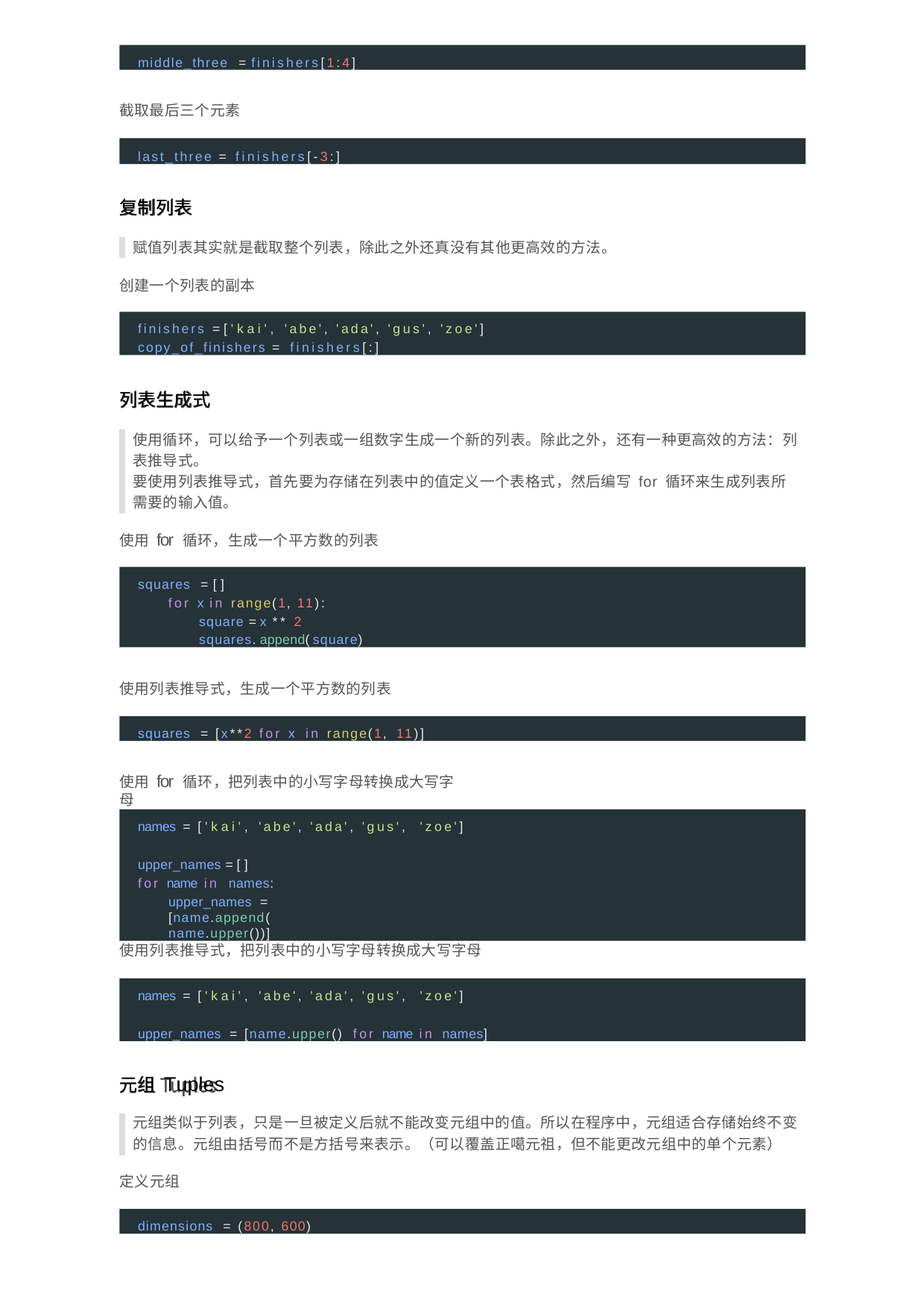

middle_three  = finishers[1:4]
截取最后三个元素
last_three =  finishers[-3:]
复制列表

赋值列表其实就是截取整个列表，除此之外还真没有其他更高效的方法。

创建⼀个列表的副本

finishers = ['kai', 'abe', 'ada', 'gus', 'zoe']  copy_of_finishers =  finishers[:]
列表⽣成式

使用循环，可以给予一个列表或一组数字生成一个新的列表。除此之外，还有一种更高效的方法：列 表推导式。
要使用列表推导式，首先要为存储在列表中的值定义一个表格式，然后编写 for 循环来生成列表所 需要的输入值。

使⽤for 循环，⽣成⼀个平⽅数的列表

squares  = []
for x in range(1, 11):  square = x ** 2  squares.append(square)
使⽤列表推导式，⽣成⼀个平⽅数的列表
squares  =  [x**2 for x  in range(1, 11)]
使⽤for 循环，把列表中的⼩写字⺟转换成⼤写字⺟
names  =  ['kai', 'abe', 'ada', 'gus', 'zoe']

upper_names = []  for name  in names:
upper_names  = [name.append(name.upper())]
使⽤列表推导式，把列表中的⼩写字⺟转换成⼤写字⺟
names  =  ['kai', 'abe', 'ada', 'gus', 'zoe']

upper_names  =  [name.upper()  for name  in names]
元组Tuples
元组类似于列表，只是一旦被定义后就不能改变元组中的值。所以在程序中，元组适合存储始终不变 的信息。元组由括号而不是方括号来表示。（可以覆盖正噶元祖，但不能更改元组中的单个元素）

定义元组

dimensions  =  (800, 600)